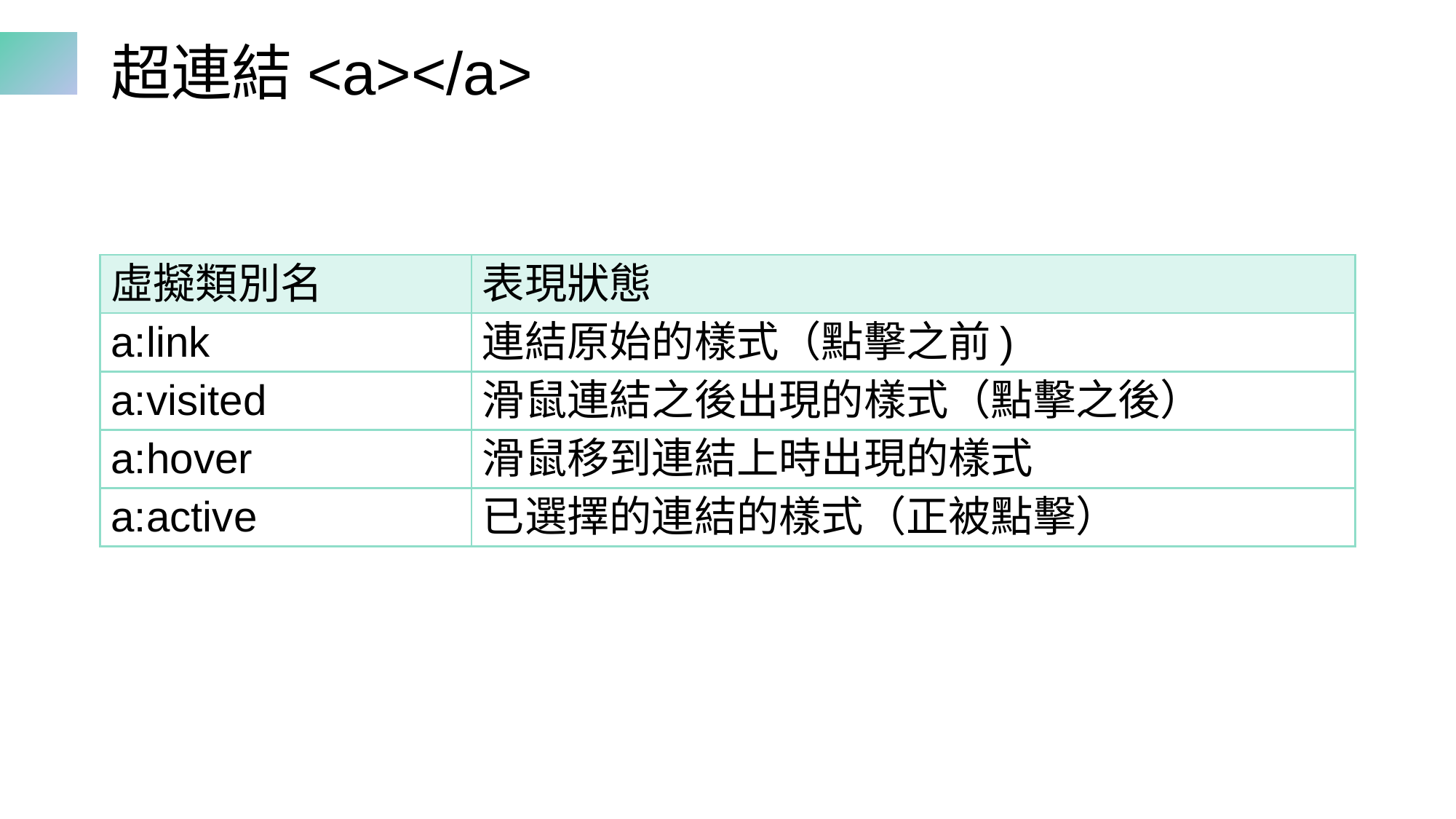

# 超連結<a></a>
| 虛擬類別名 | 表現狀態 |
| --- | --- |
| a:link | 連結原始的樣式（點擊之前) |
| a:visited | 滑鼠連結之後出現的樣式（點擊之後） |
| a:hover | 滑鼠移到連結上時出現的樣式 |
| a:active | 已選擇的連結的樣式（正被點擊） |